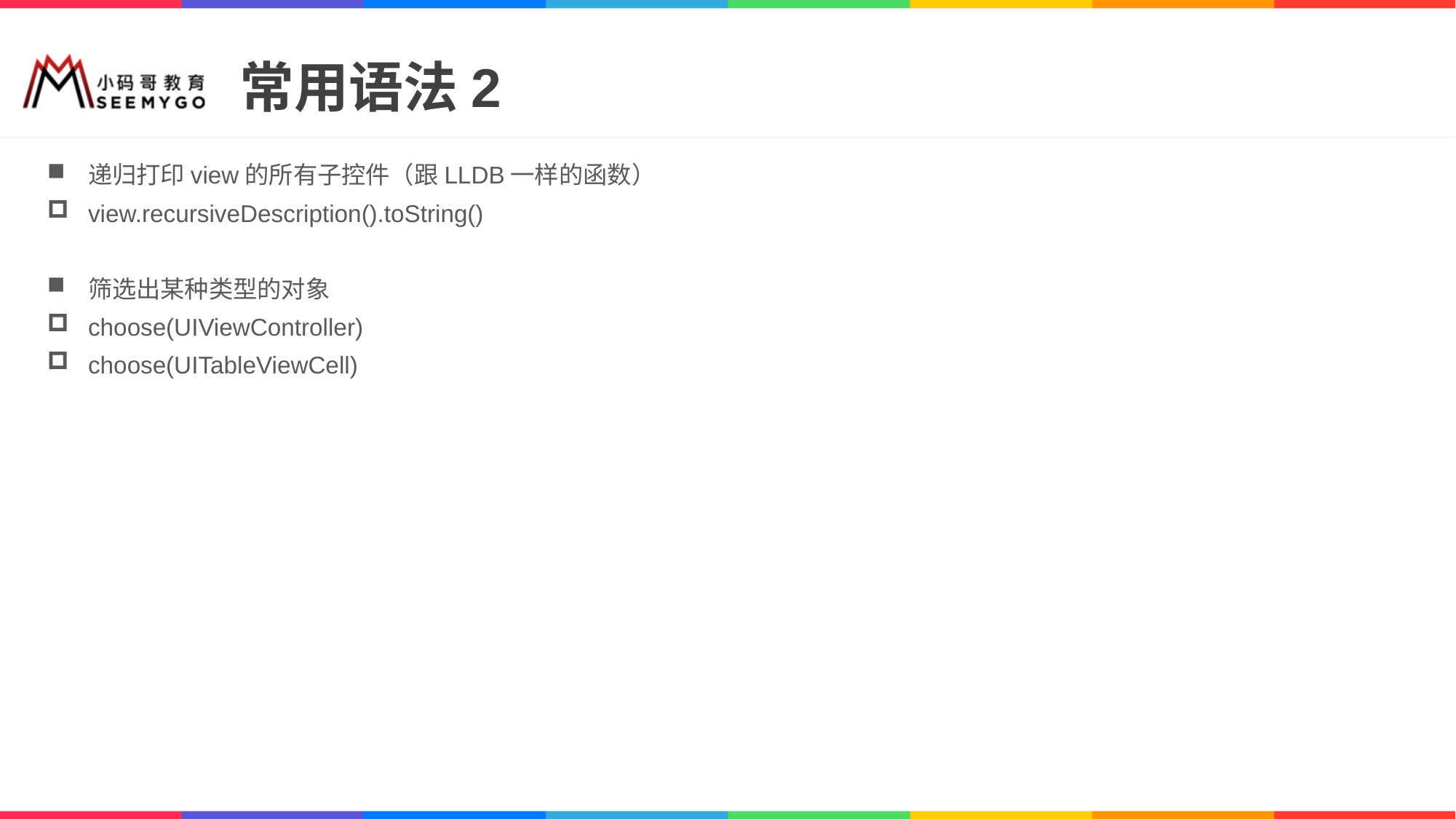

# 常用语法2
递归打印view的所有子控件（跟LLDB一样的函数）
view.recursiveDescription().toString()

筛选出某种类型的对象
choose(UIViewController)
choose(UITableViewCell)